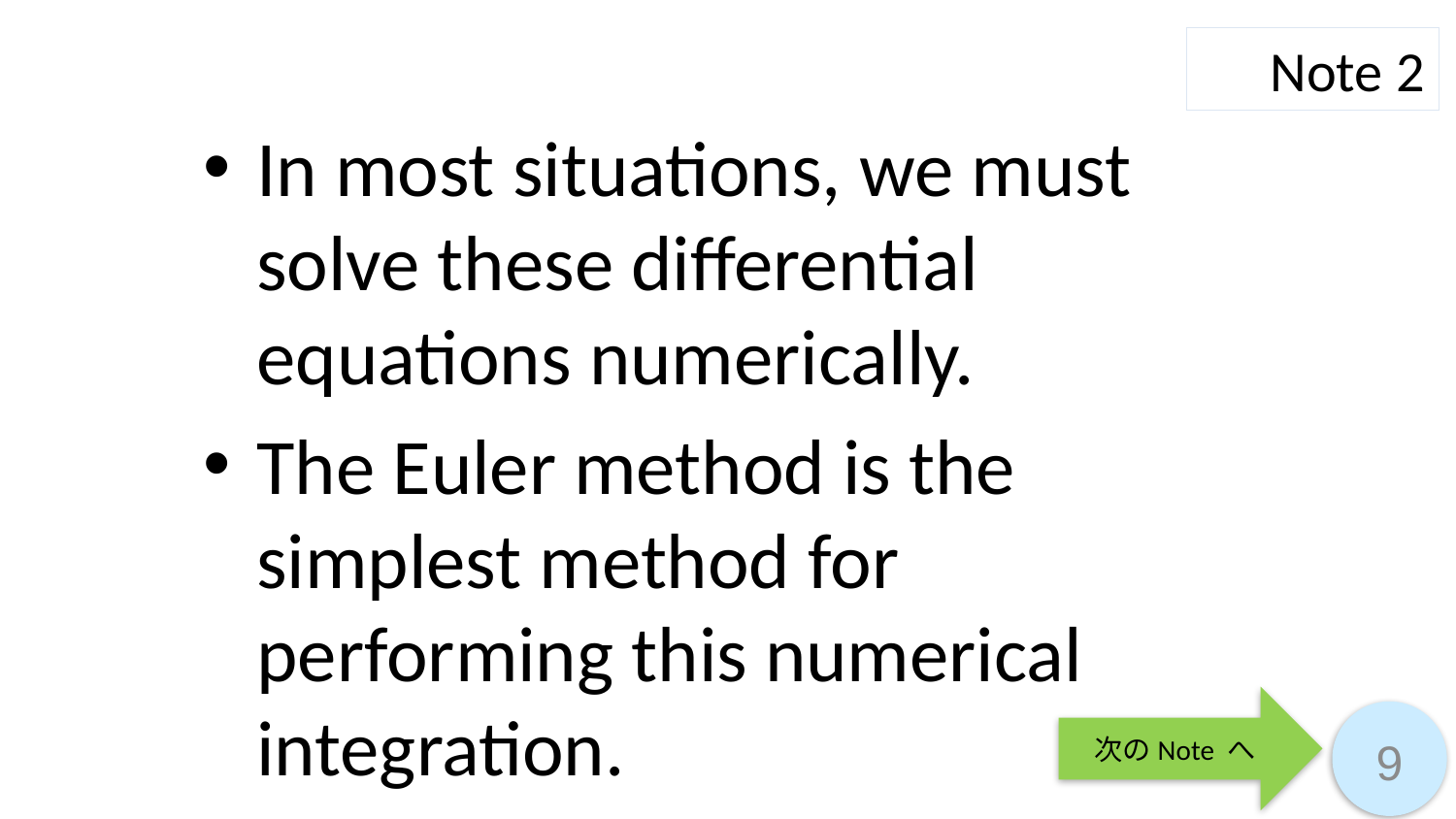

Note 2
In most situations, we must solve these differential equations numerically.
The Euler method is the simplest method for performing this numerical integration.
次のNote へ
9